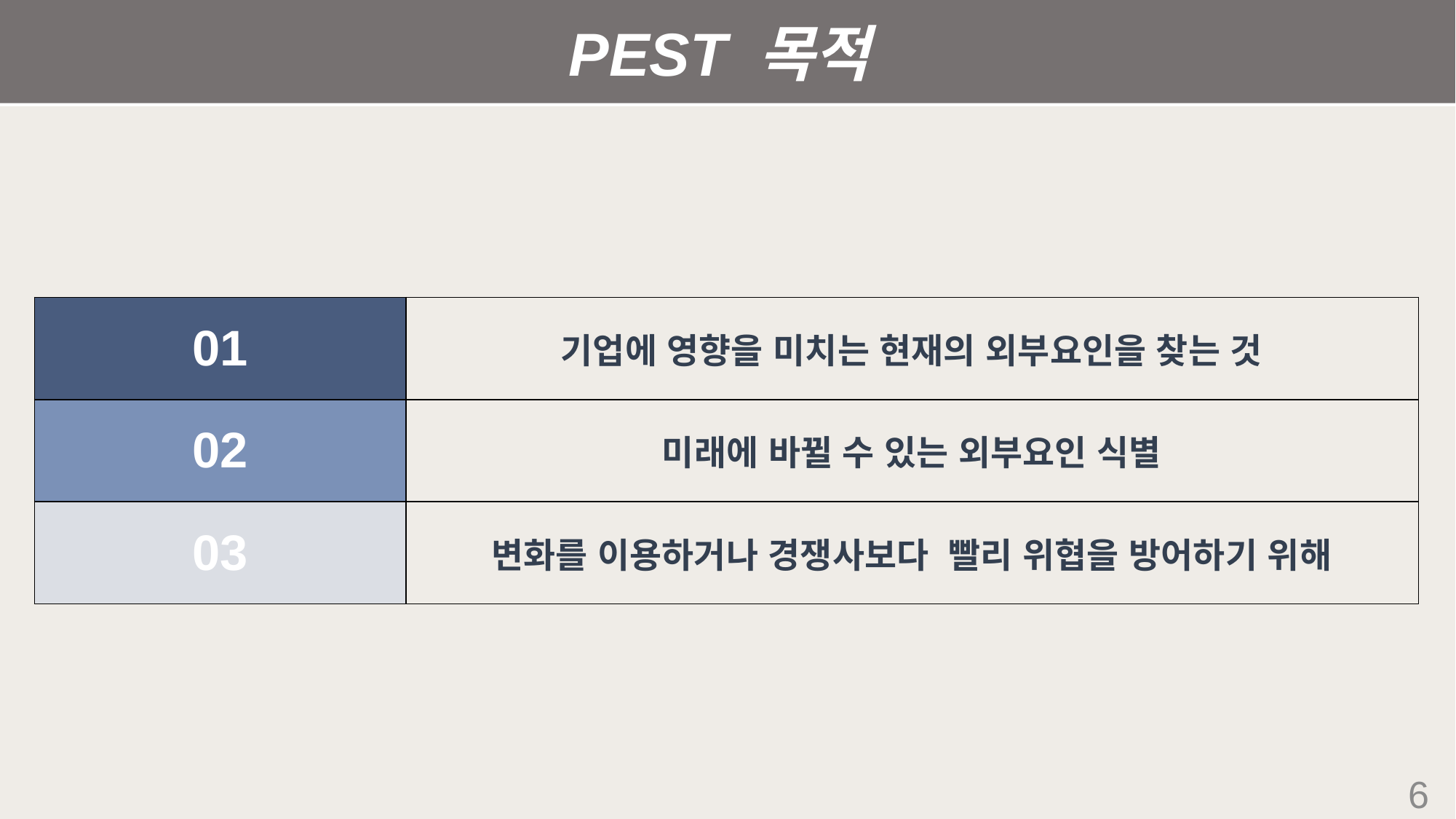

PEST 목적
| 01 | 기업에 영향을 미치는 현재의 외부요인을 찾는 것 |
| --- | --- |
| 02 | 미래에 바뀔 수 있는 외부요인 식별 |
| 03 | 변화를 이용하거나 경쟁사보다 빨리 위협을 방어하기 위해 |
6